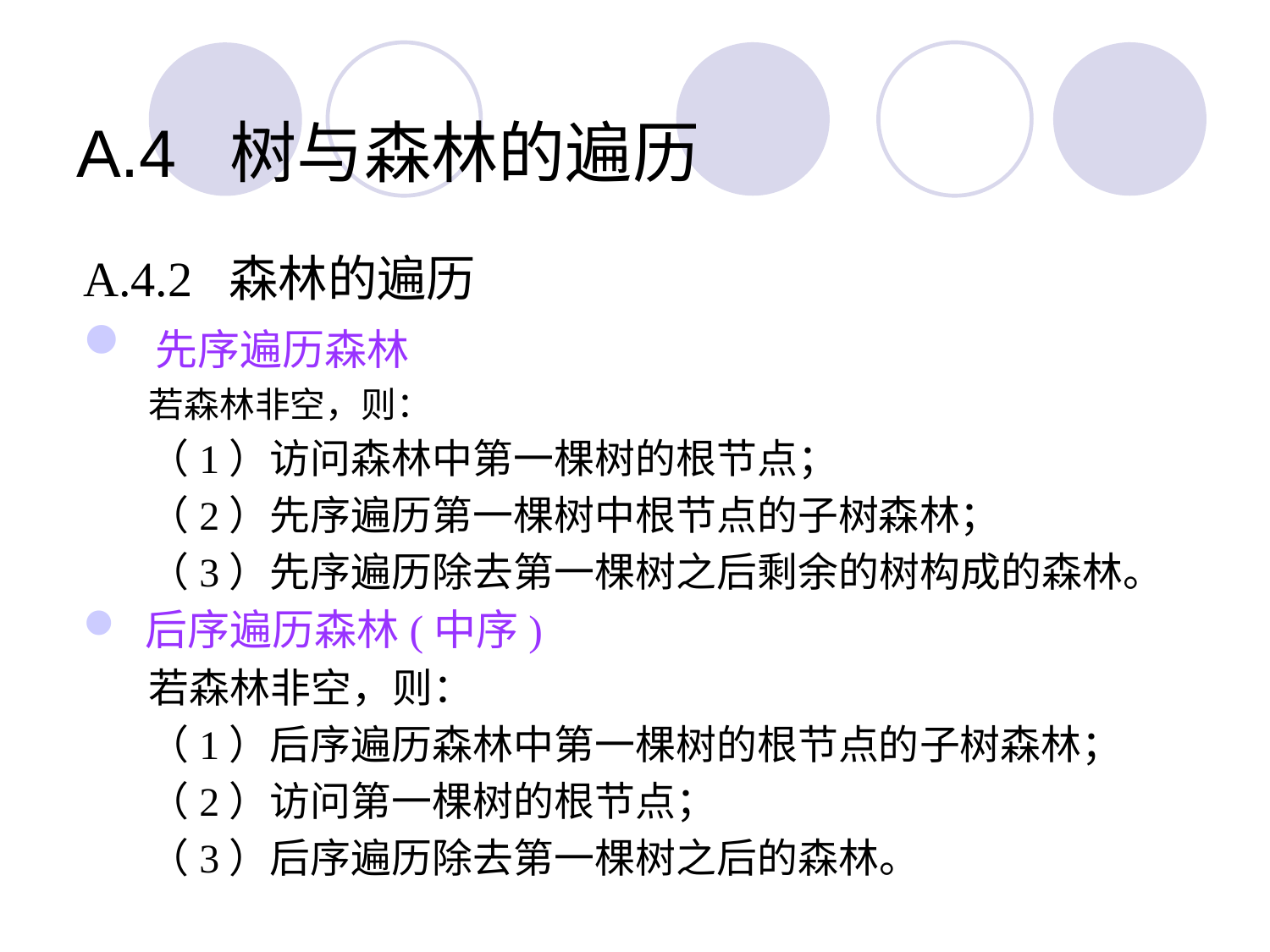

A.4  树与森林的遍历
72

A.4.2  森林的遍历
 先序遍历森林
若森林非空，则：
（1）访问森林中第一棵树的根节点；
（2）先序遍历第一棵树中根节点的子树森林；
（3）先序遍历除去第一棵树之后剩余的树构成的森林。
 后序遍历森林(中序)
若森林非空，则：
（1）后序遍历森林中第一棵树的根节点的子树森林；
（2）访问第一棵树的根节点；
（3）后序遍历除去第一棵树之后的森林。